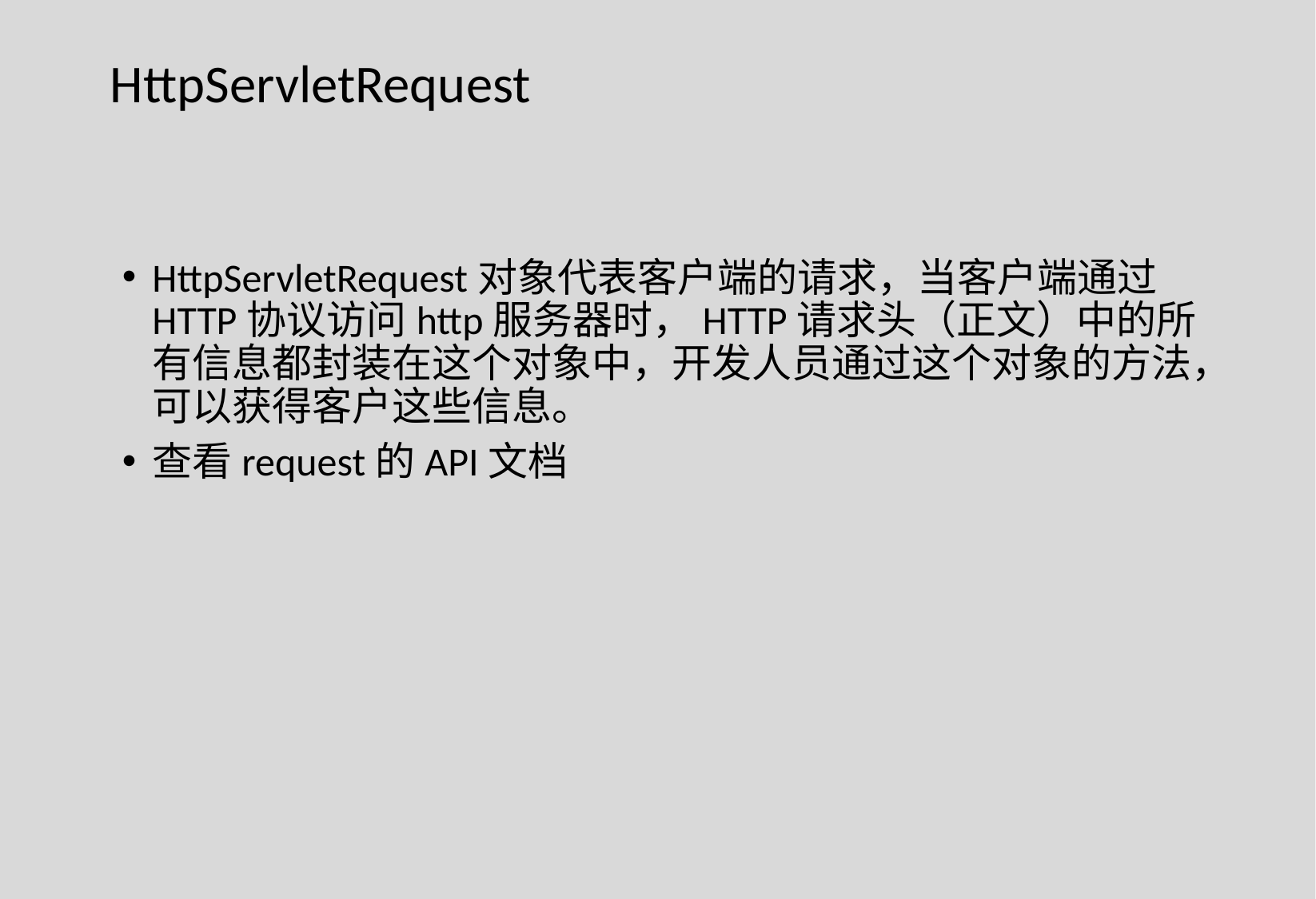

HttpServletRequest
HttpServletRequest对象代表客户端的请求，当客户端通过HTTP协议访问http服务器时，HTTP请求头（正文）中的所有信息都封装在这个对象中，开发人员通过这个对象的方法，可以获得客户这些信息。
查看request的API文档